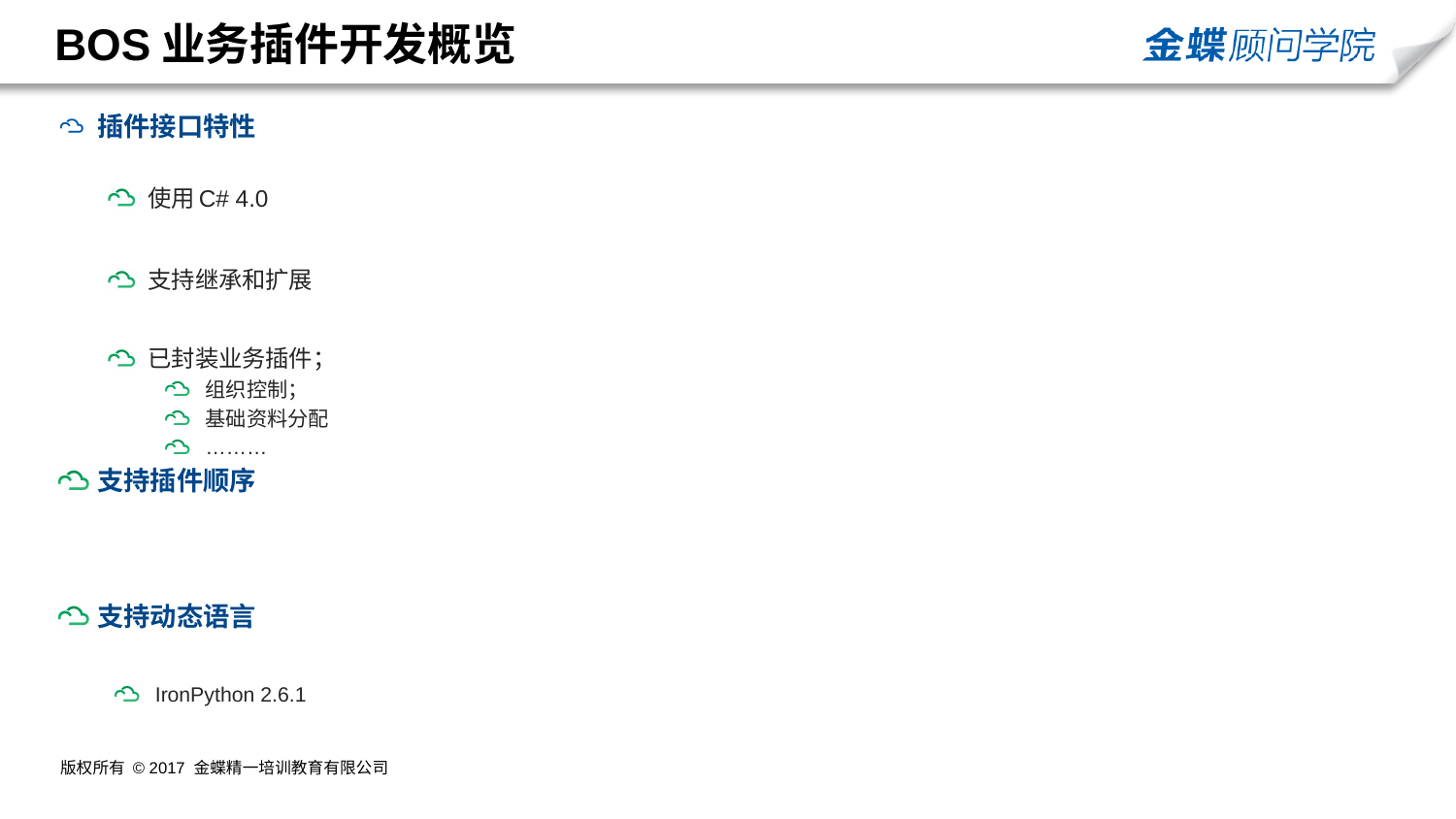

# BOS业务插件开发概览
插件接口特性

使用C# 4.0

支持继承和扩展

已封装业务插件；
组织控制；
基础资料分配
………
支持插件顺序

支持动态语言

IronPython 2.6.1